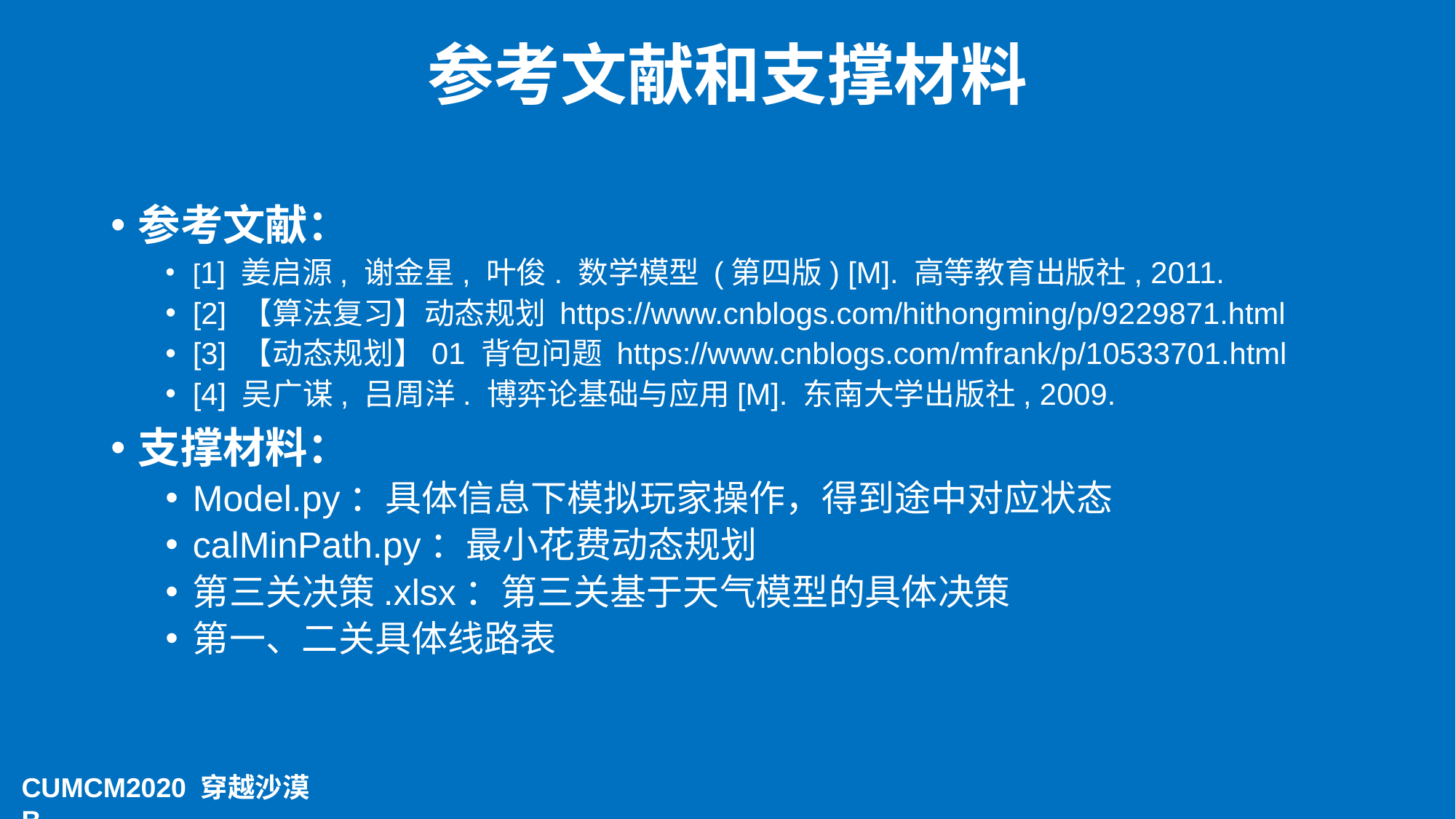

# 参考文献和支撑材料
参考文献：
[1] 姜启源, 谢金星, 叶俊. 数学模型 (第四版) [M]. 高等教育出版社, 2011.
[2] 【算法复习】动态规划 https://www.cnblogs.com/hithongming/p/9229871.html
[3] 【动态规划】01 背包问题 https://www.cnblogs.com/mfrank/p/10533701.html
[4] 吴广谋, 吕周洋. 博弈论基础与应用[M]. 东南大学出版社, 2009.
支撑材料：
Model.py：具体信息下模拟玩家操作，得到途中对应状态
calMinPath.py：最小花费动态规划
第三关决策.xlsx：第三关基于天气模型的具体决策
第一、二关具体线路表

CUMCM2020 穿越沙漠B